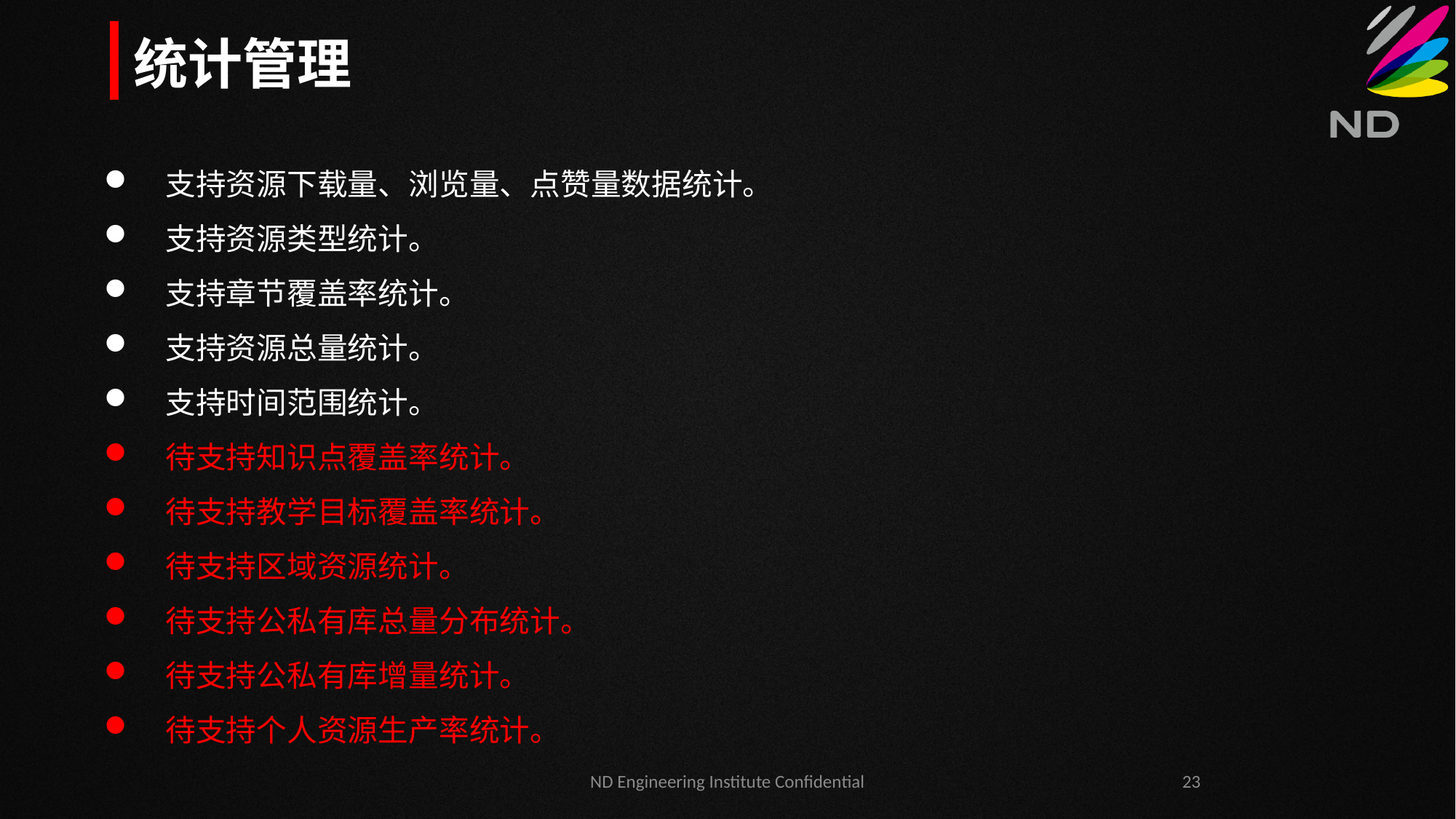

统计管理
支持资源下载量、浏览量、点赞量数据统计。
支持资源类型统计。
支持章节覆盖率统计。
支持资源总量统计。
支持时间范围统计。
待支持知识点覆盖率统计。
待支持教学目标覆盖率统计。
待支持区域资源统计。
待支持公私有库总量分布统计。
待支持公私有库增量统计。
待支持个人资源生产率统计。
ND Engineering Institute Confidential
23